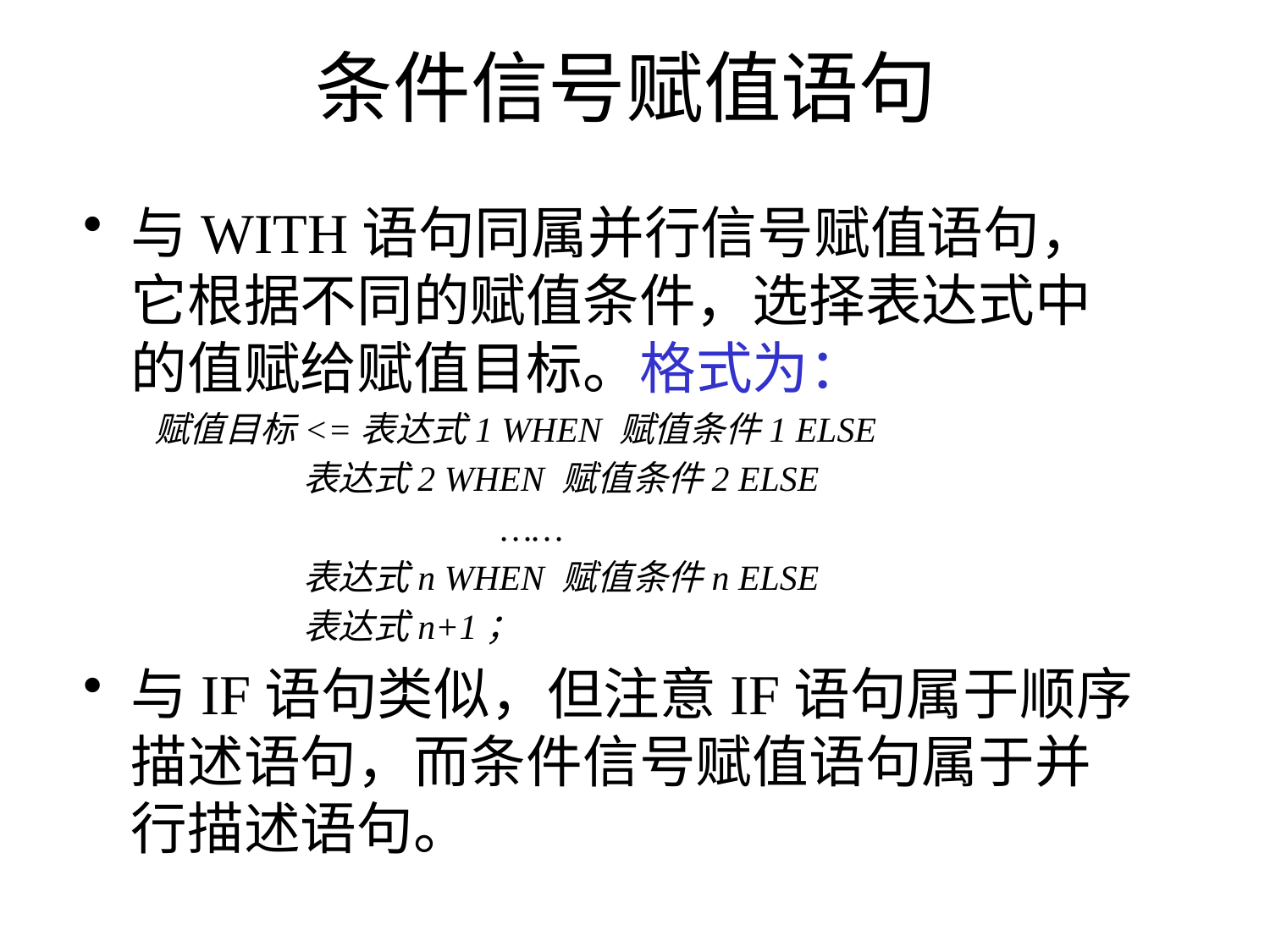

# 条件信号赋值语句
与WITH语句同属并行信号赋值语句，它根据不同的赋值条件，选择表达式中的值赋给赋值目标。格式为：
        赋值目标<=表达式1 WHEN 赋值条件1 ELSE
                           表达式2 WHEN 赋值条件2 ELSE
                                               ……
                           表达式n WHEN 赋值条件n ELSE
                           表达式n+1；
与IF语句类似，但注意IF语句属于顺序描述语句，而条件信号赋值语句属于并行描述语句。